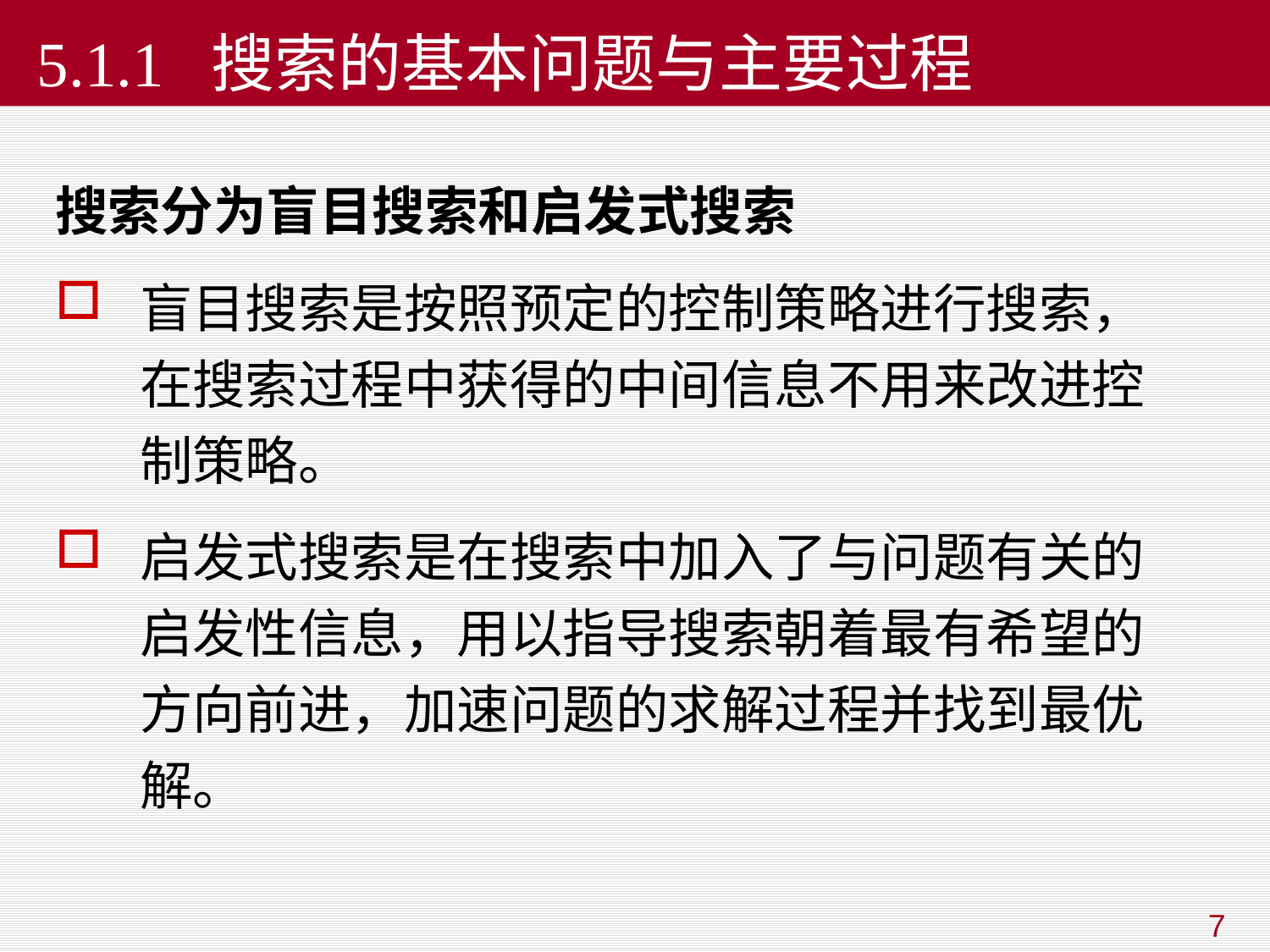

# 5.1.1  搜索的基本问题与主要过程
搜索分为盲目搜索和启发式搜索
盲目搜索是按照预定的控制策略进行搜索，在搜索过程中获得的中间信息不用来改进控制策略。
启发式搜索是在搜索中加入了与问题有关的启发性信息，用以指导搜索朝着最有希望的方向前进，加速问题的求解过程并找到最优解。
7